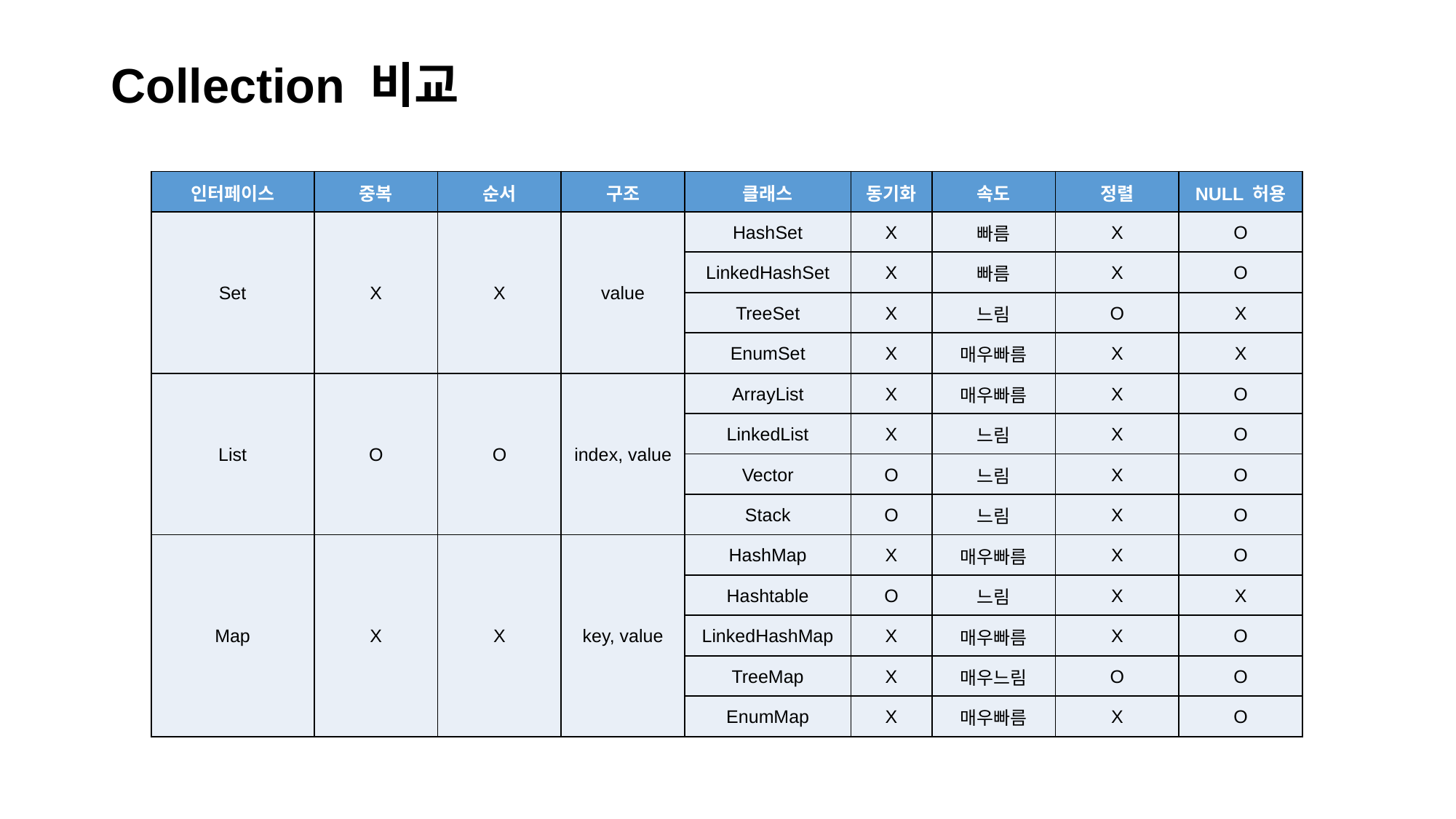

# Collection 비교
| 인터페이스 | 중복 | 순서 | 구조 | 클래스 | 동기화 | 속도 | 정렬 | NULL 허용 |
| --- | --- | --- | --- | --- | --- | --- | --- | --- |
| Set | X | X | value | HashSet | X | 빠름 | X | O |
|  |  |  |  | LinkedHashSet | X | 빠름 | X | O |
|  |  |  |  | TreeSet | X | 느림 | O | X |
|  |  |  |  | EnumSet | X | 매우빠름 | X | X |
| List | O | O | index, value | ArrayList | X | 매우빠름 | X | O |
|  |  |  |  | LinkedList | X | 느림 | X | O |
|  |  |  |  | Vector | O | 느림 | X | O |
|  |  |  |  | Stack | O | 느림 | X | O |
| Map | X | X | key, value | HashMap | X | 매우빠름 | X | O |
|  |  |  |  | Hashtable | O | 느림 | X | X |
|  |  |  |  | LinkedHashMap | X | 매우빠름 | X | O |
|  |  |  |  | TreeMap | X | 매우느림 | O | O |
|  |  |  |  | EnumMap | X | 매우빠름 | X | O |